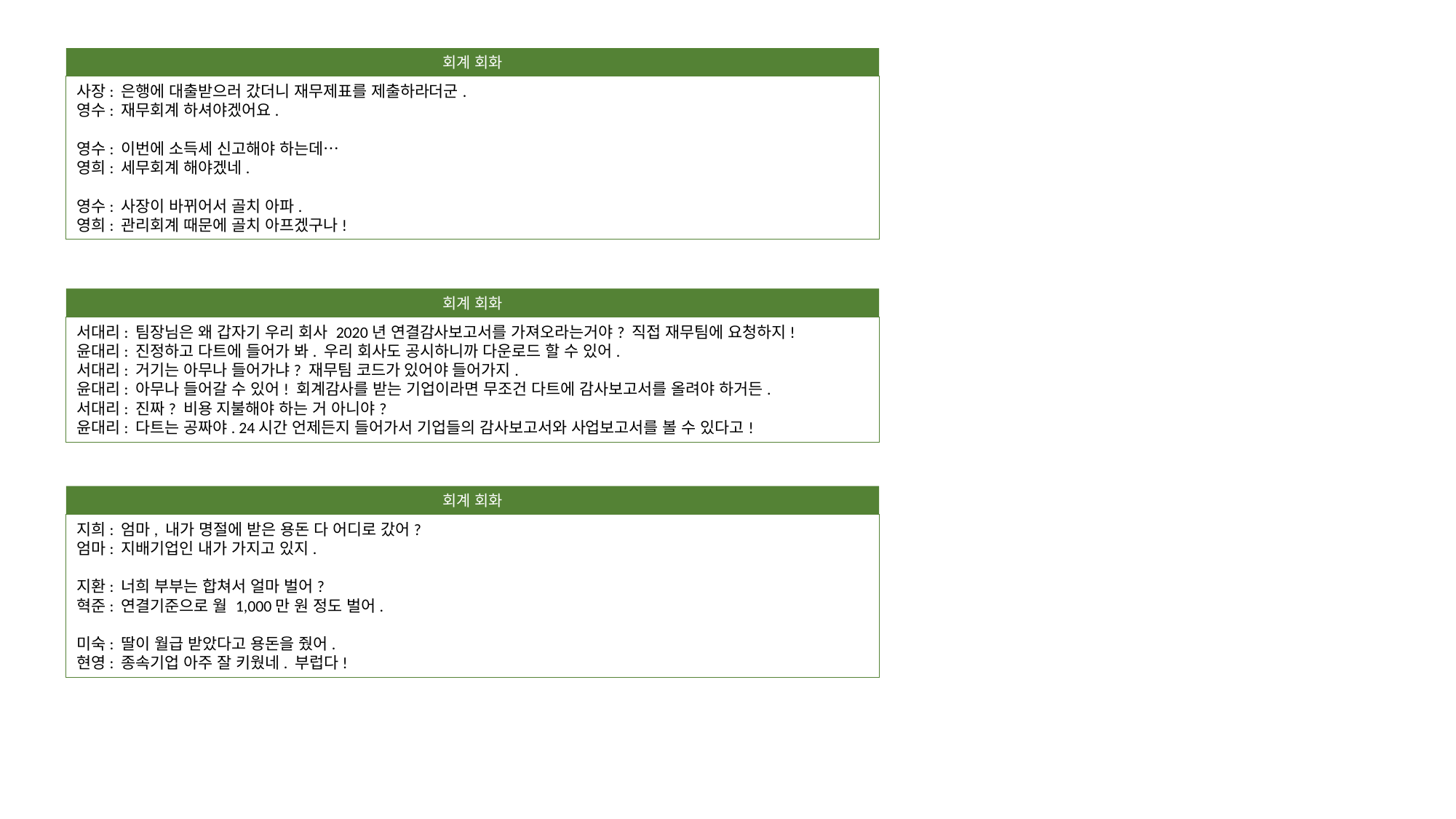

회계 회화
사장: 은행에 대출받으러 갔더니 재무제표를 제출하라더군.
영수: 재무회계 하셔야겠어요.

영수: 이번에 소득세 신고해야 하는데…
영희: 세무회계 해야겠네.

영수: 사장이 바뀌어서 골치 아파.
영희: 관리회계 때문에 골치 아프겠구나!
회계 회화
서대리: 팀장님은 왜 갑자기 우리 회사 2020년 연결감사보고서를 가져오라는거야? 직접 재무팀에 요청하지!
윤대리: 진정하고 다트에 들어가 봐. 우리 회사도 공시하니까 다운로드 할 수 있어.
서대리: 거기는 아무나 들어가냐? 재무팀 코드가 있어야 들어가지.
윤대리: 아무나 들어갈 수 있어! 회계감사를 받는 기업이라면 무조건 다트에 감사보고서를 올려야 하거든.
서대리: 진짜? 비용 지불해야 하는 거 아니야?
윤대리: 다트는 공짜야. 24시간 언제든지 들어가서 기업들의 감사보고서와 사업보고서를 볼 수 있다고!
회계 회화
지희: 엄마, 내가 명절에 받은 용돈 다 어디로 갔어?
엄마: 지배기업인 내가 가지고 있지.

지환: 너희 부부는 합쳐서 얼마 벌어?
혁준: 연결기준으로 월 1,000만 원 정도 벌어.

미숙: 딸이 월급 받았다고 용돈을 줬어.
현영: 종속기업 아주 잘 키웠네. 부럽다!